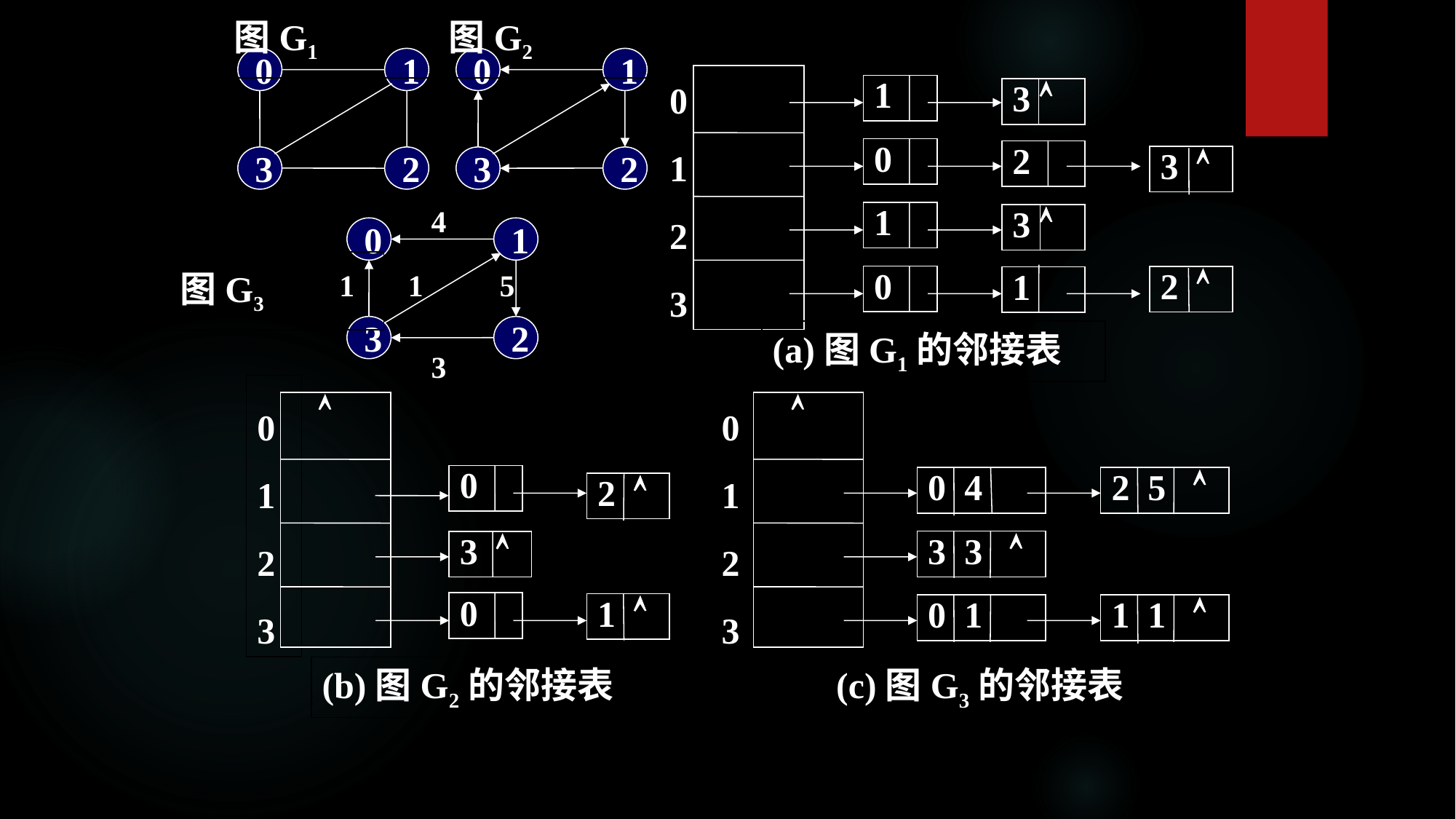

图G1
图G2
0
1
0
1

3
2
3
2

4

3
0
1

 1       1          5

3
2

01
2
3

1

0

1

0

3 ∧

2

3  ∧

3 ∧

图G3

2  ∧
1

(a)图G1的邻接表
01
2
3
01
2
3
   ∧

   ∧

0

0  4
2  5   ∧

2  ∧

3  3   ∧

3  ∧

0

1  ∧

0  1

1  1   ∧

(b)图G2的邻接表
(c)图G3的邻接表